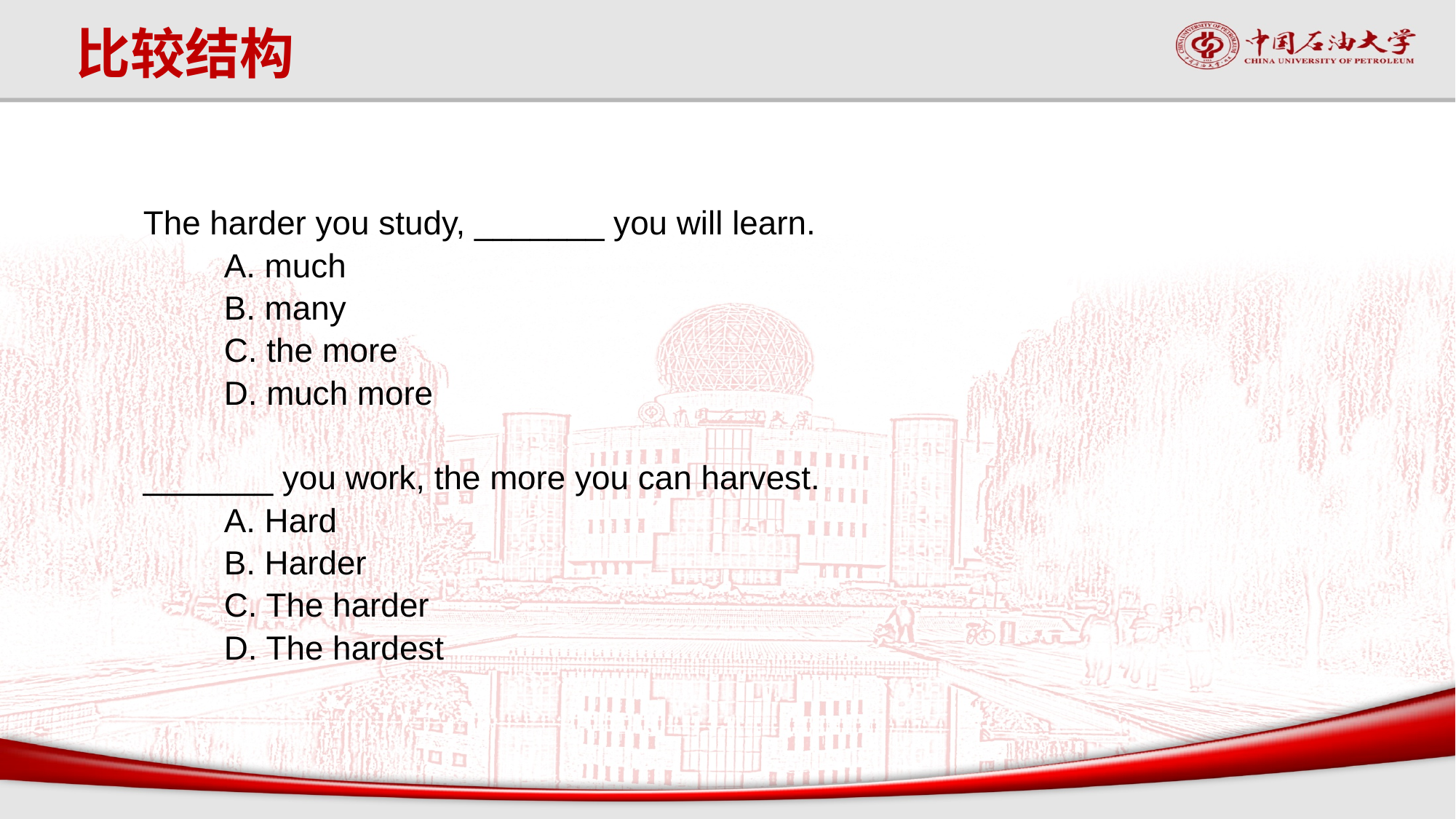

比较结构
      The harder you study, _______ you will learn.
		A. much
		B. many
		C. the more
		D. much more

      _______ you work, the more you can harvest.
		A. Hard
		B. Harder
		C. The harder
		D. The hardest